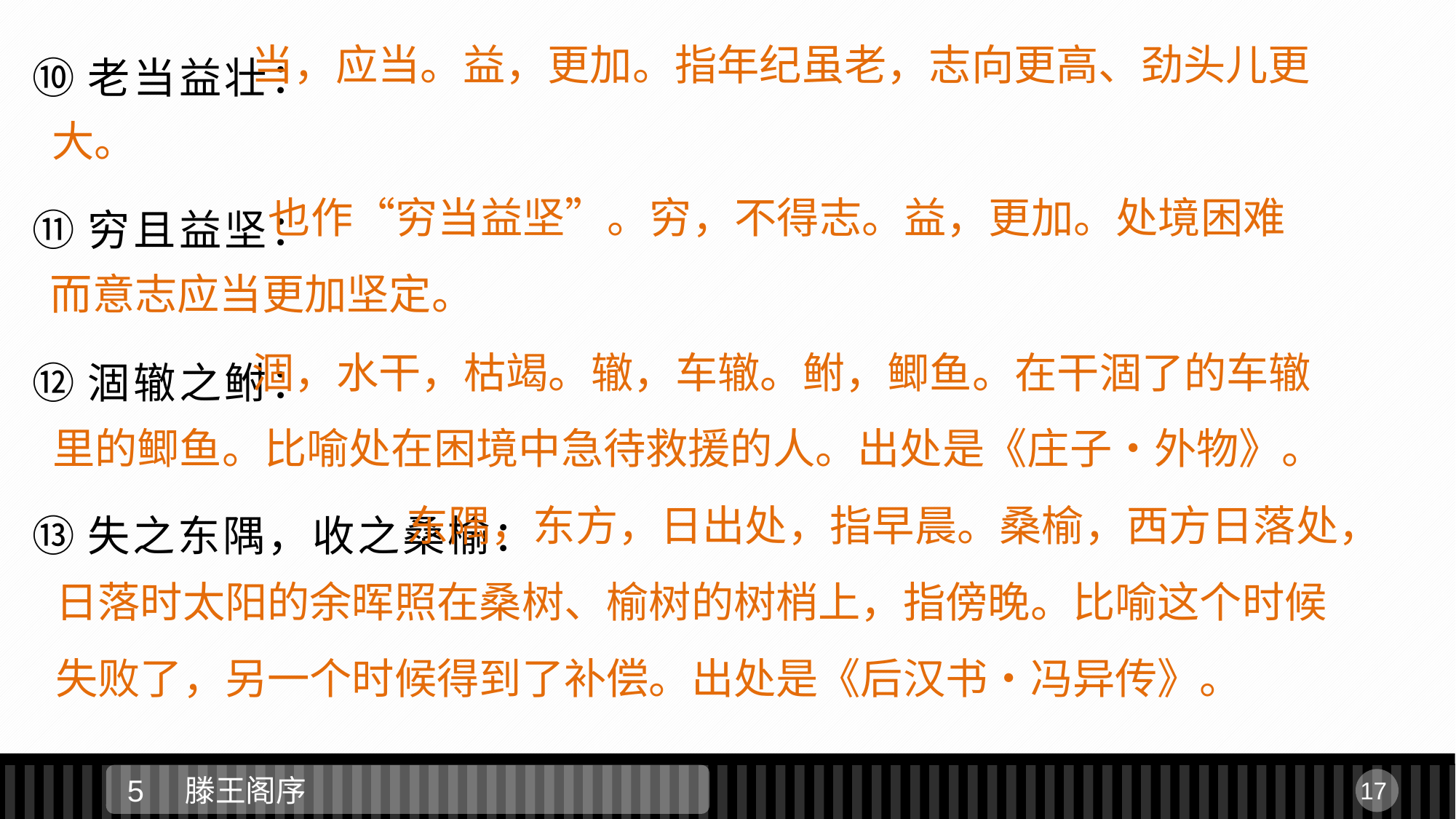

当，应当。益，更加。指年纪虽老，志向更高、劲头儿更大。
⑩老当益壮：
⑪穷且益坚：
⑫涸辙之鲋：
⑬失之东隅，收之桑榆：
                      也作“穷当益坚”。穷，不得志。益，更加。处境困难而意志应当更加坚定。
                    涸，水干，枯竭。辙，车辙。鲋，鲫鱼。在干涸了的车辙里的鲫鱼。比喻处在困境中急待救援的人。出处是《庄子•外物》。
                                    东隅，东方，日出处，指早晨。桑榆，西方日落处，日落时太阳的余晖照在桑树、榆树的树梢上，指傍晚。比喻这个时候失败了，另一个时候得到了补偿。出处是《后汉书•冯异传》。